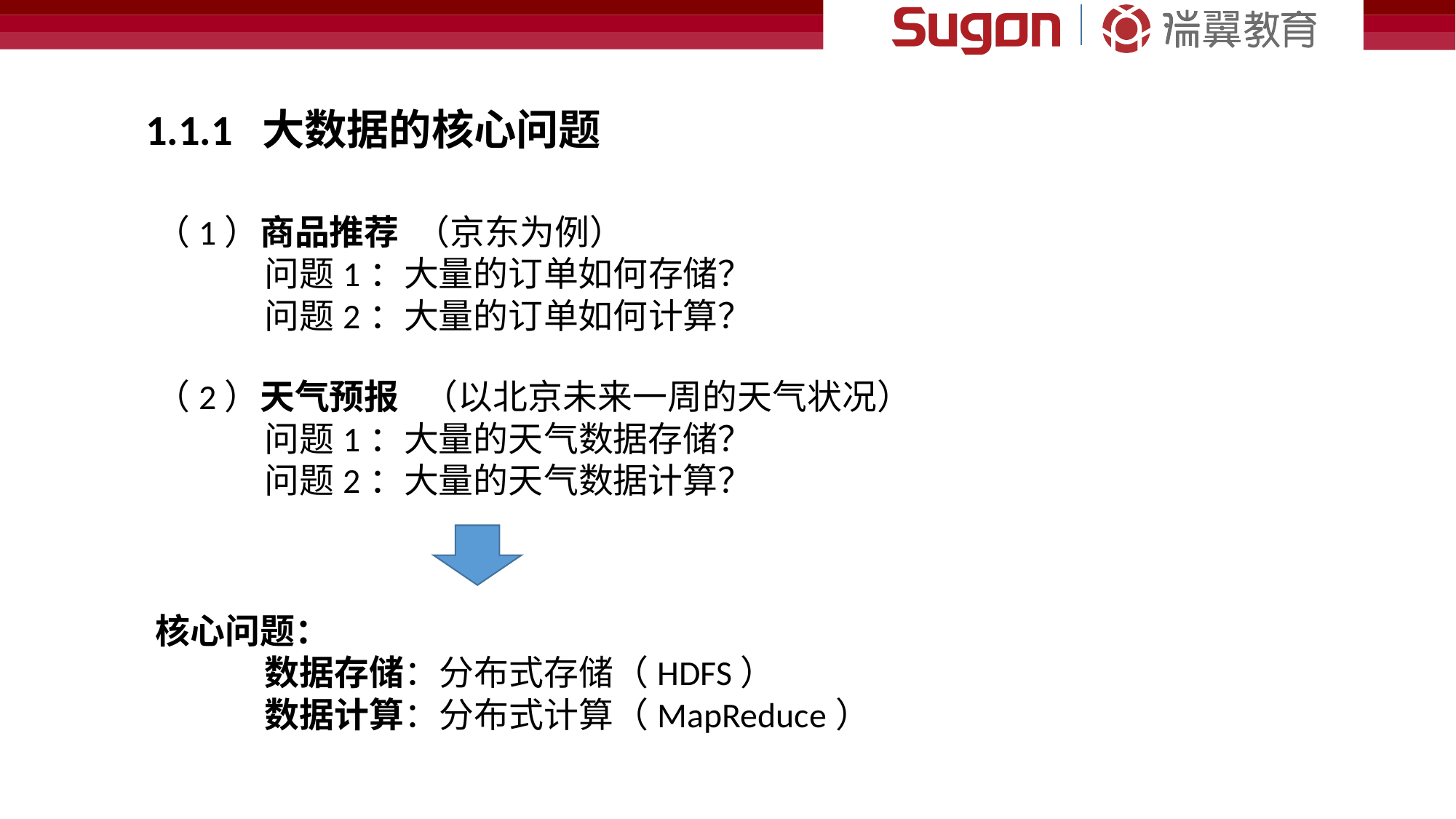

1.1.1  大数据的核心问题
（1）商品推荐  （京东为例）
	问题1：大量的订单如何存储？
	问题2：大量的订单如何计算？
（2）天气预报   （以北京未来一周的天气状况）
	问题1：大量的天气数据存储？
	问题2：大量的天气数据计算？

核心问题：
	数据存储：分布式存储（HDFS）
	数据计算：分布式计算（MapReduce）